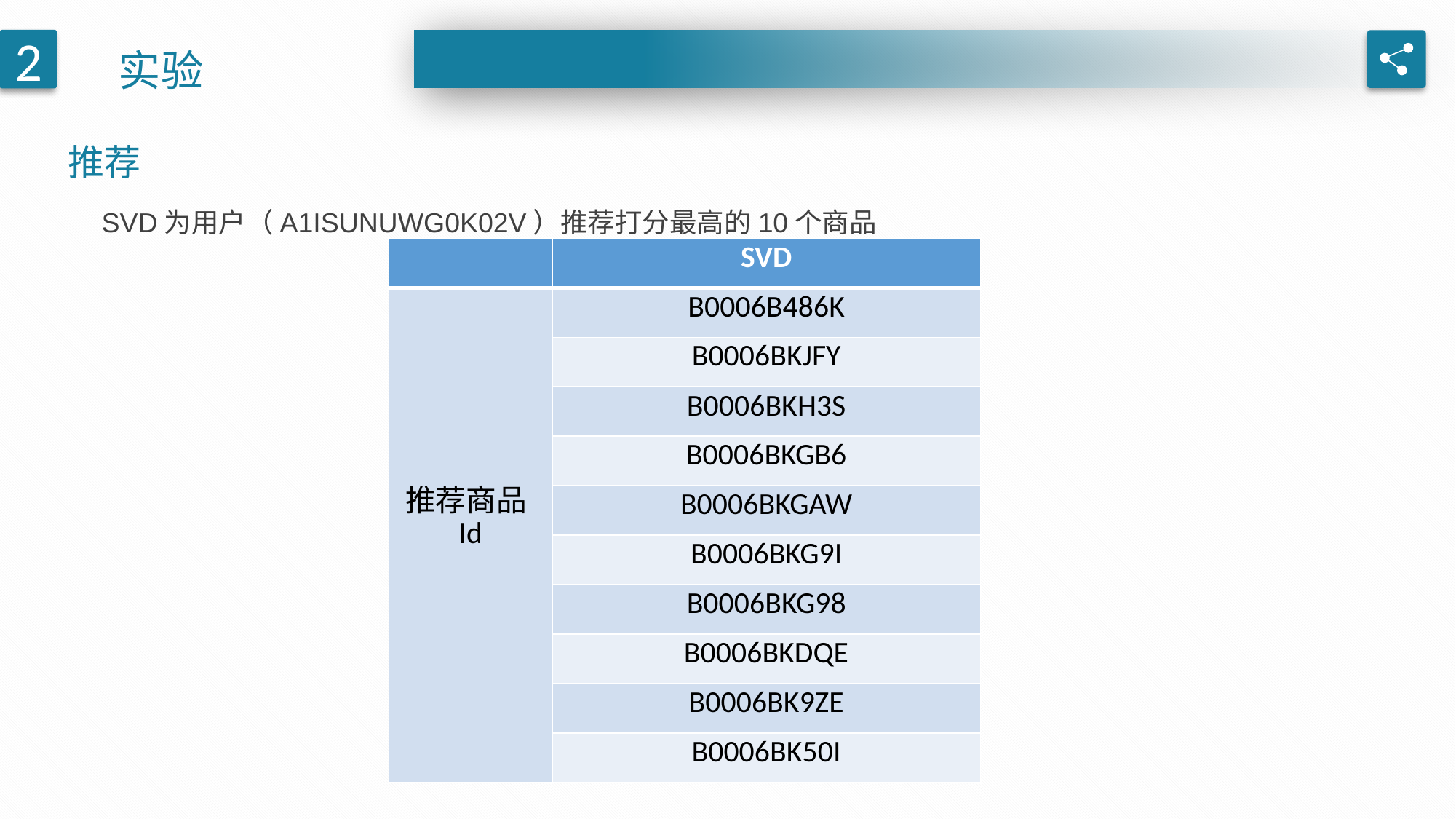

实验
2

推荐
SVD为用户（A1ISUNUWG0K02V）推荐打分最高的10个商品
|  | SVD |
| --- | --- |
| 推荐商品Id | B0006B486K |
|  | B0006BKJFY |
|  | B0006BKH3S |
|  | B0006BKGB6 |
|  | B0006BKGAW |
|  | B0006BKG9I |
|  | B0006BKG98 |
|  | B0006BKDQE |
|  | B0006BK9ZE |
|  | B0006BK50I |